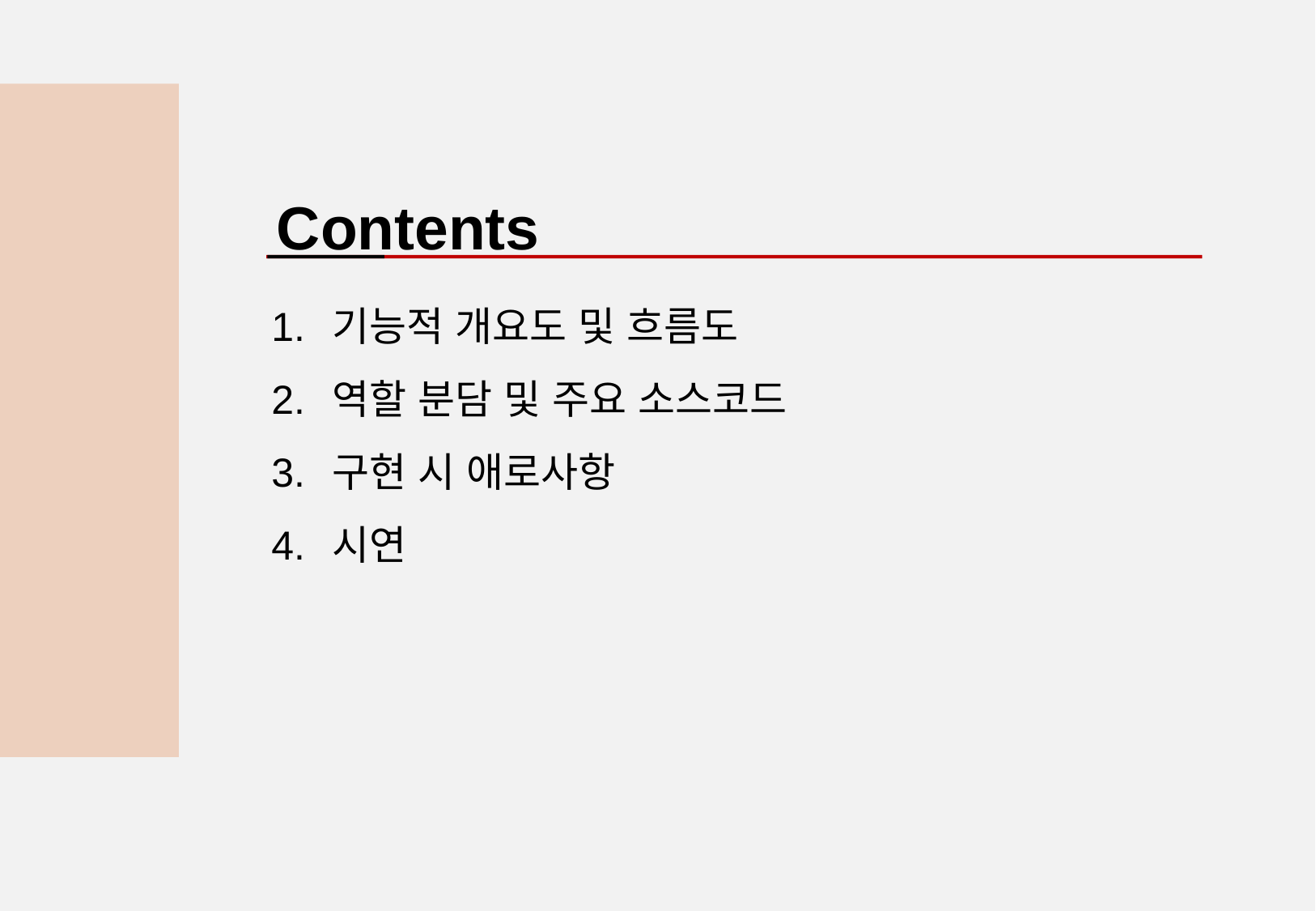

Contents

기능적 개요도 및 흐름도
역할 분담 및 주요 소스코드
구현 시 애로사항
시연